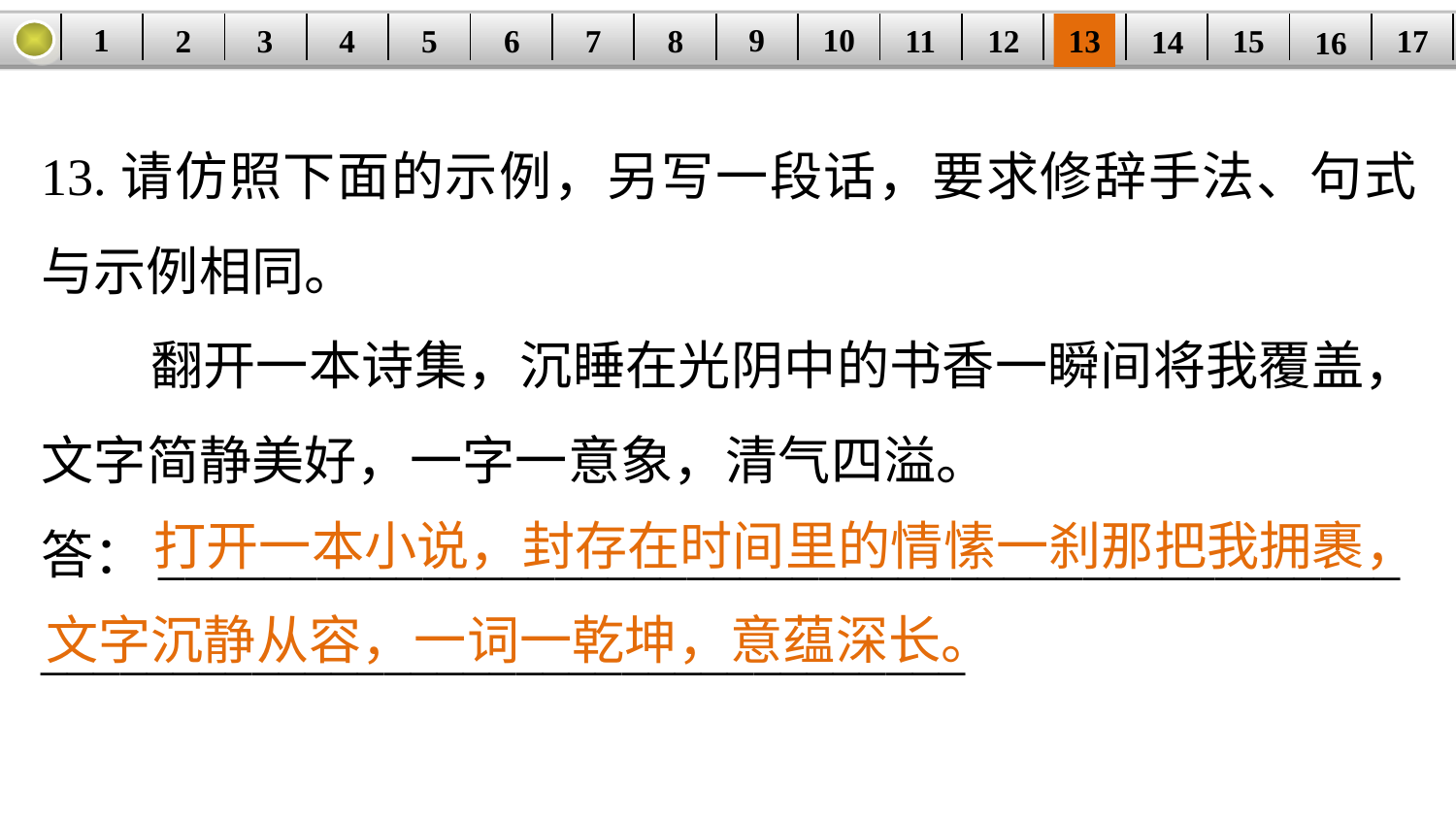

9
10
1
3
4
5
6
8
11
2
17
12
15
|  |  |  |  |  |  |  |  |  |  |  |  |  |  |  |  |  |
| --- | --- | --- | --- | --- | --- | --- | --- | --- | --- | --- | --- | --- | --- | --- | --- | --- |
7
13
14
16

13.请仿照下面的示例，另写一段话，要求修辞手法、句式与示例相同。
        翻开一本诗集，沉睡在光阴中的书香一瞬间将我覆盖，文字简静美好，一字一意象，清气四溢。
答：_______________________________________________
___________________________________
        打开一本小说，封存在时间里的情愫一刹那把我拥裹，文字沉静从容，一词一乾坤，意蕴深长。